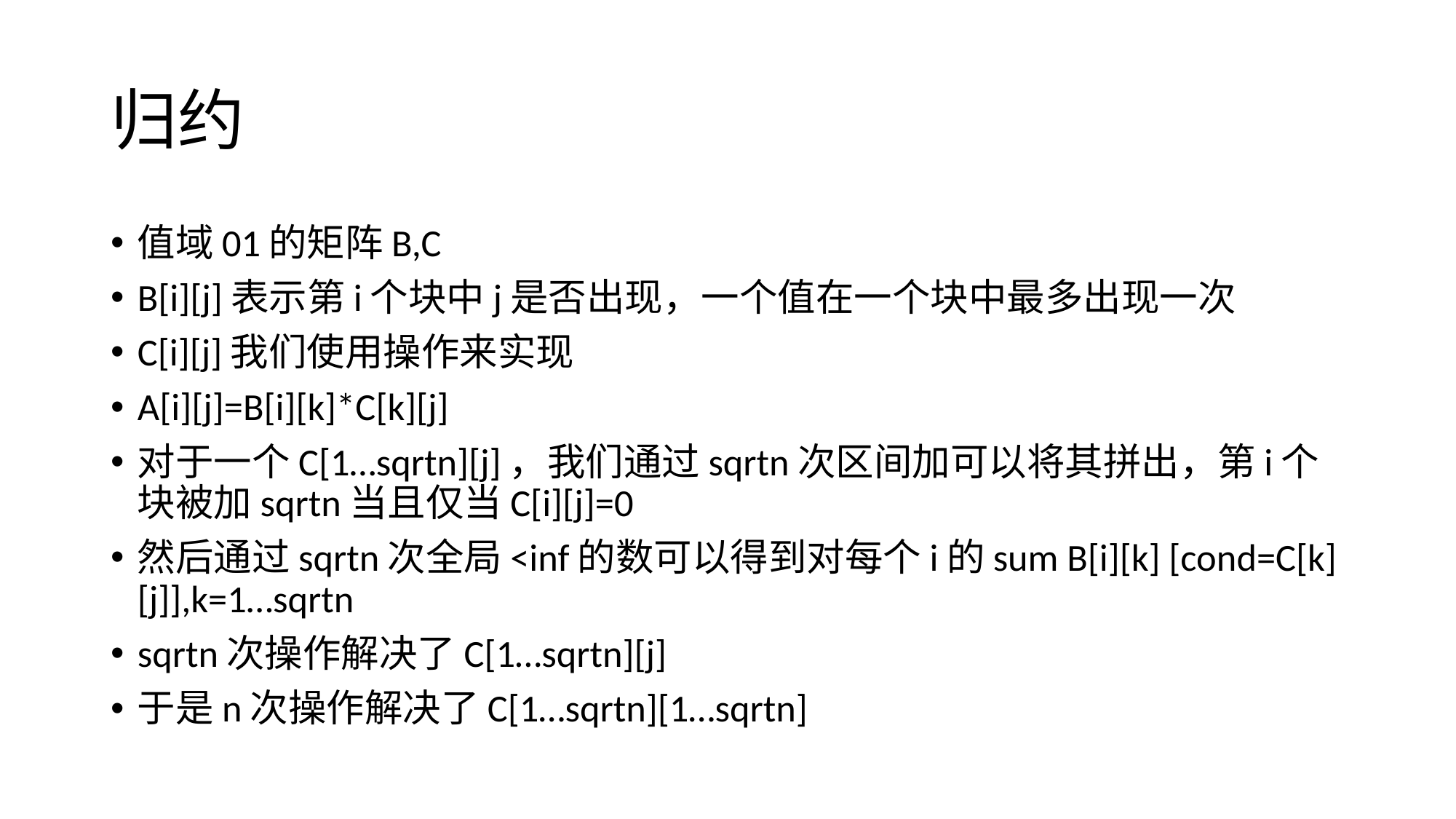

# 归约
值域01的矩阵B,C
B[i][j]表示第i个块中j是否出现，一个值在一个块中最多出现一次
C[i][j]我们使用操作来实现
A[i][j]=B[i][k]*C[k][j]
对于一个C[1…sqrtn][j]，我们通过sqrtn次区间加可以将其拼出，第i个块被加sqrtn当且仅当C[i][j]=0
然后通过sqrtn次全局<inf的数可以得到对每个i的sum B[i][k] [cond=C[k][j]],k=1…sqrtn
sqrtn次操作解决了C[1…sqrtn][j]
于是n次操作解决了C[1…sqrtn][1…sqrtn]